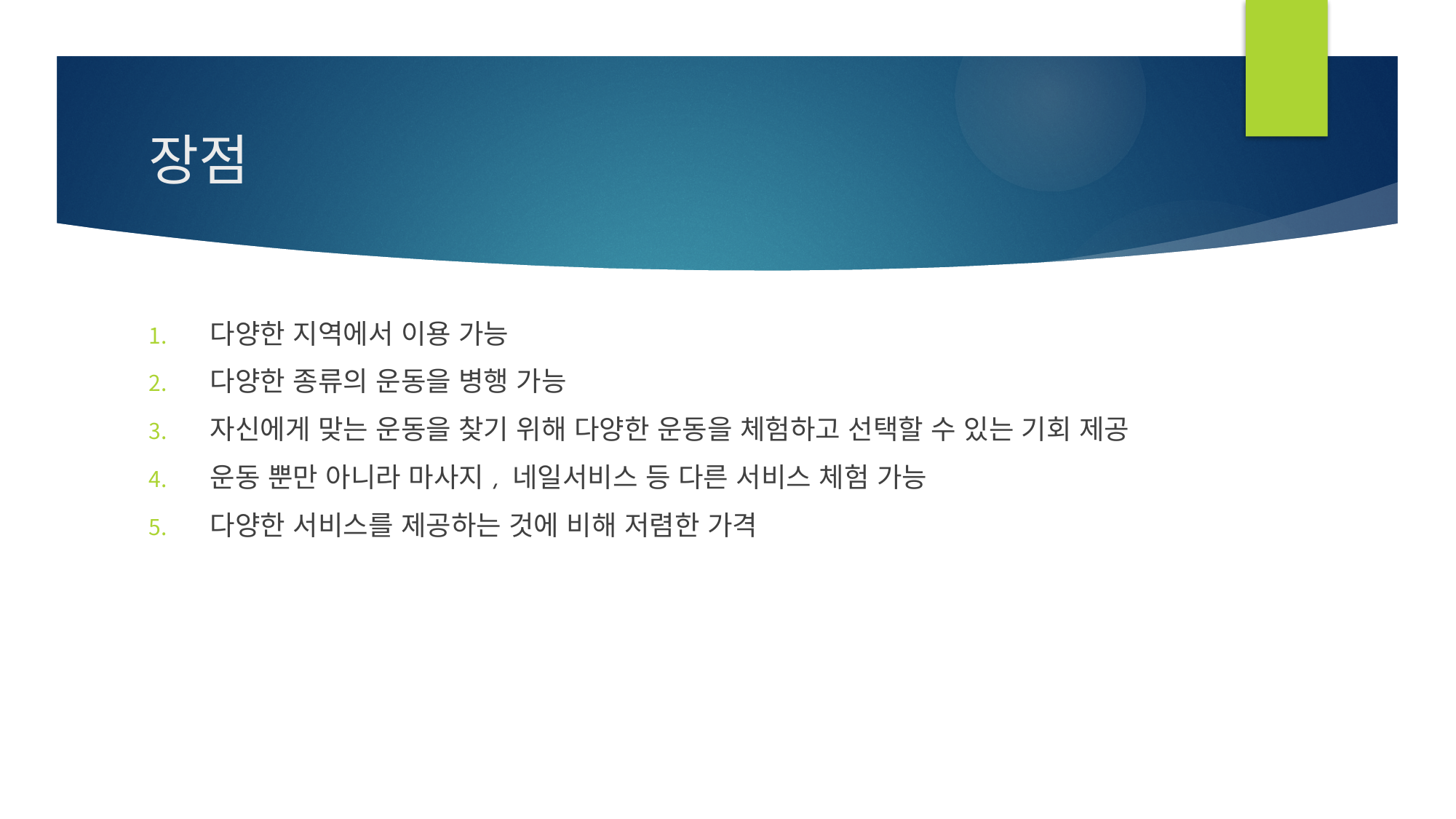

# 장점
다양한 지역에서 이용 가능
다양한 종류의 운동을 병행 가능
자신에게 맞는 운동을 찾기 위해 다양한 운동을 체험하고 선택할 수 있는 기회 제공
운동 뿐만 아니라 마사지, 네일서비스 등 다른 서비스 체험 가능
다양한 서비스를 제공하는 것에 비해 저렴한 가격